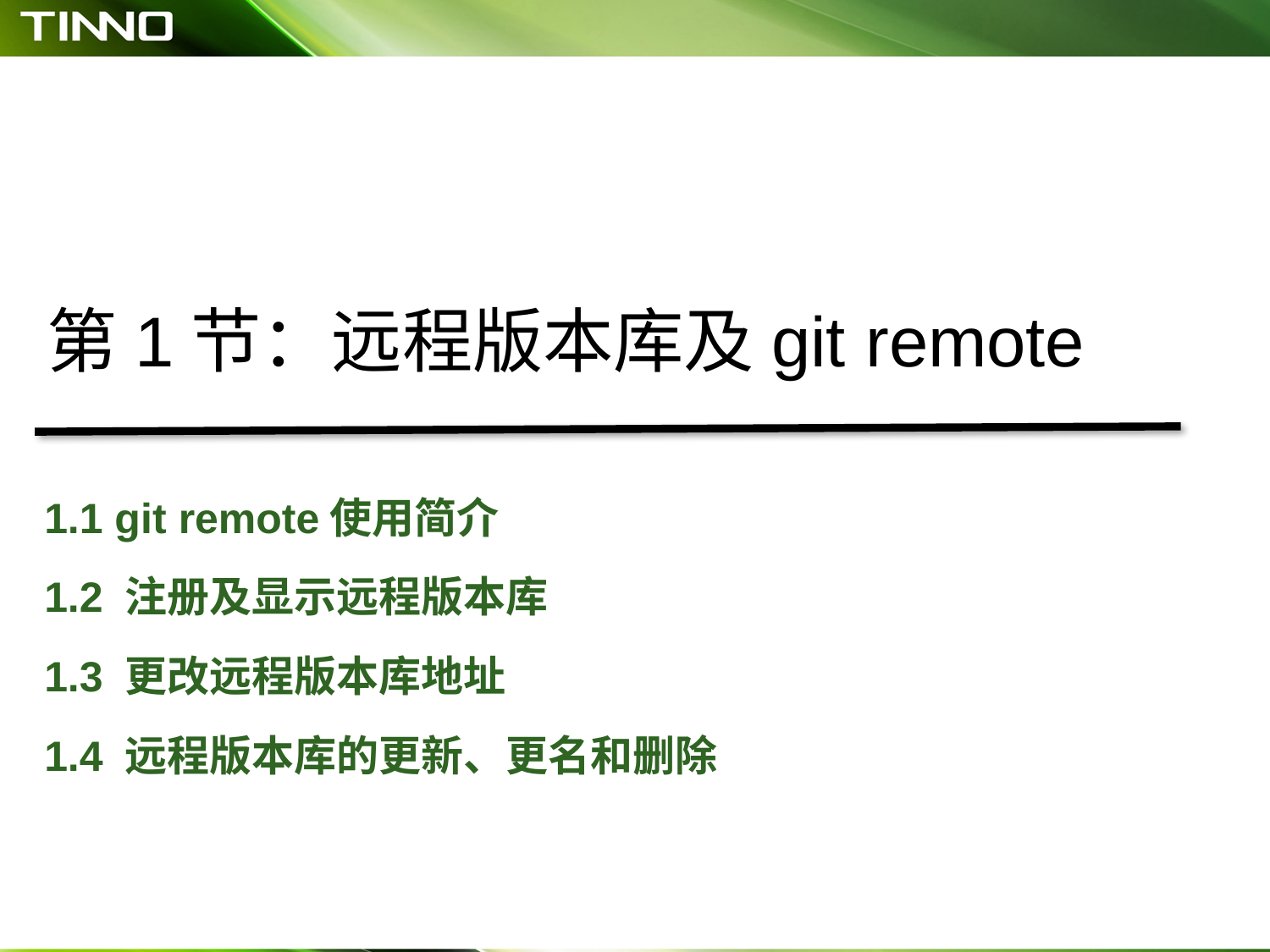

第1节：远程版本库及git remote
1.1 git remote使用简介
1.2 注册及显示远程版本库
1.3 更改远程版本库地址
1.4 远程版本库的更新、更名和删除